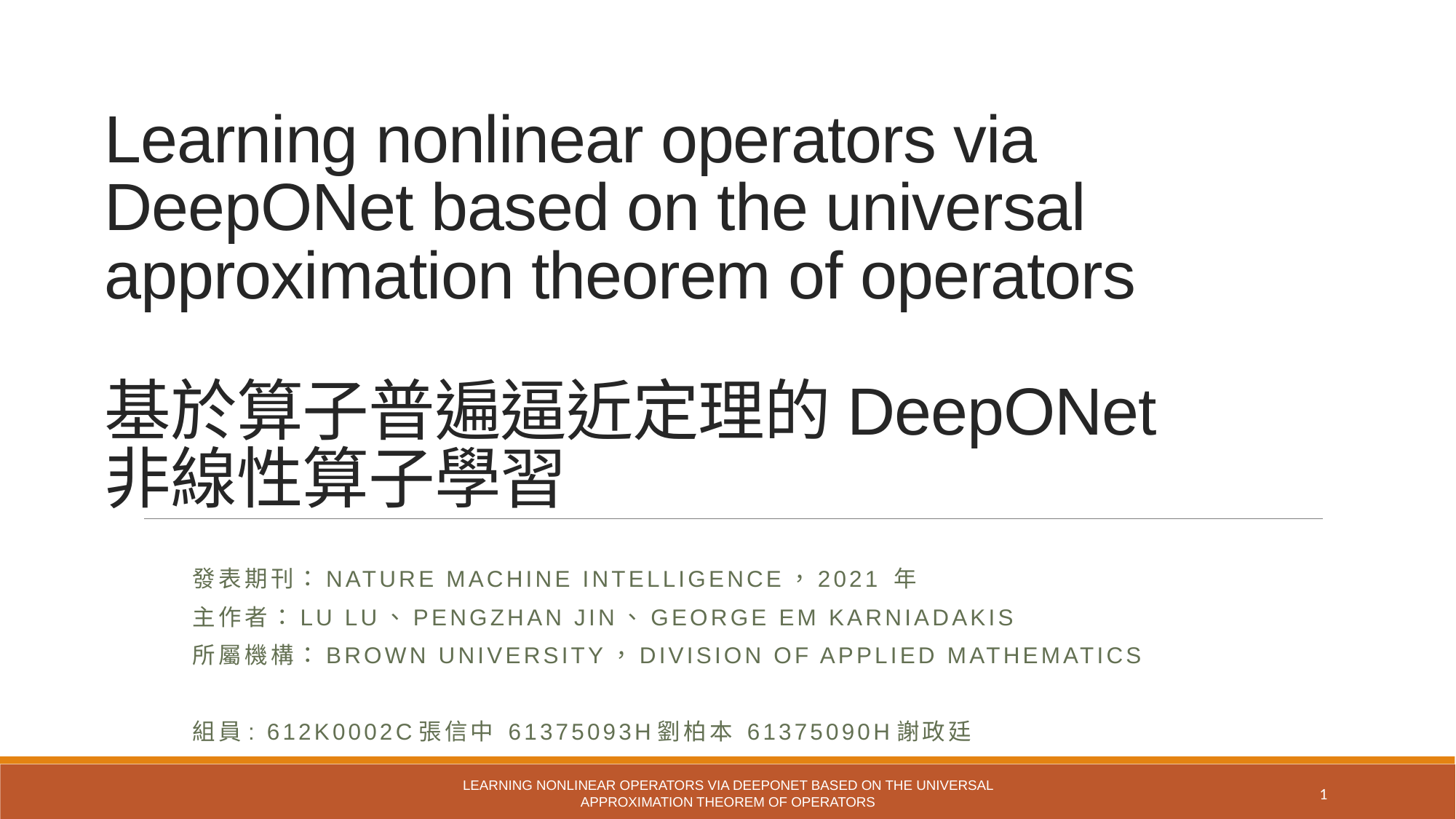

# Learning nonlinear operators via DeepONet based on the universal approximation theorem of operators 基於算子普遍逼近定理的DeepONet 非線性算子學習

發表期刊：Nature Machine Intelligence，2021 年
主作者：Lu Lu、Pengzhan Jin、George Em Karniadakis
所屬機構：Brown University，Division of Applied Mathematics

組員: 612K0002C張信中 61375093H劉柏本 61375090h謝政廷
Learning nonlinear operators via DeepONet based on the universal approximation theorem of operators
1